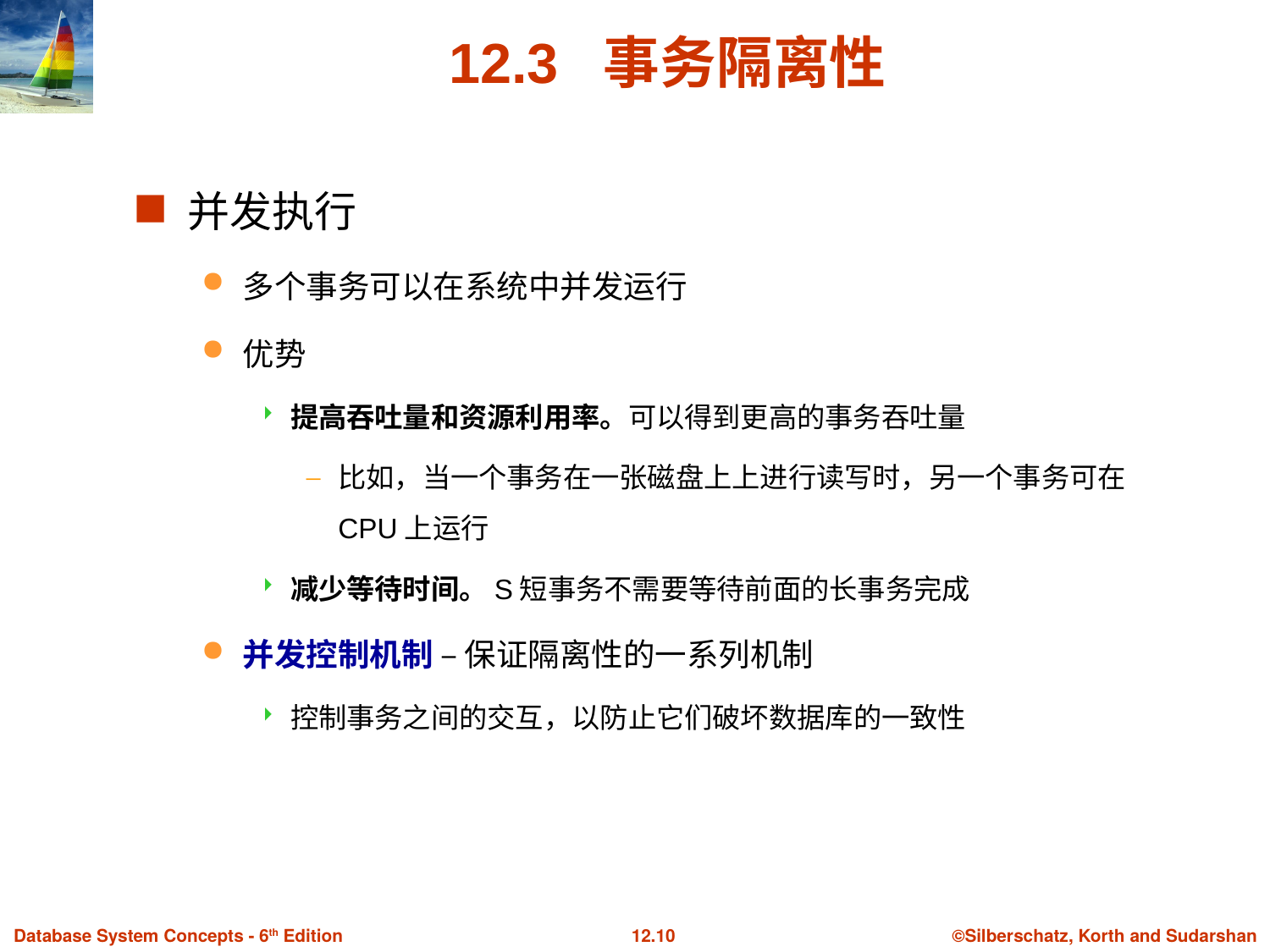

# 12.3  事务隔离性
并发执行
多个事务可以在系统中并发运行
优势
提高吞吐量和资源利用率。可以得到更高的事务吞吐量
比如，当一个事务在一张磁盘上上进行读写时，另一个事务可在CPU上运行
减少等待时间。S短事务不需要等待前面的长事务完成
并发控制机制 – 保证隔离性的一系列机制
控制事务之间的交互，以防止它们破坏数据库的一致性